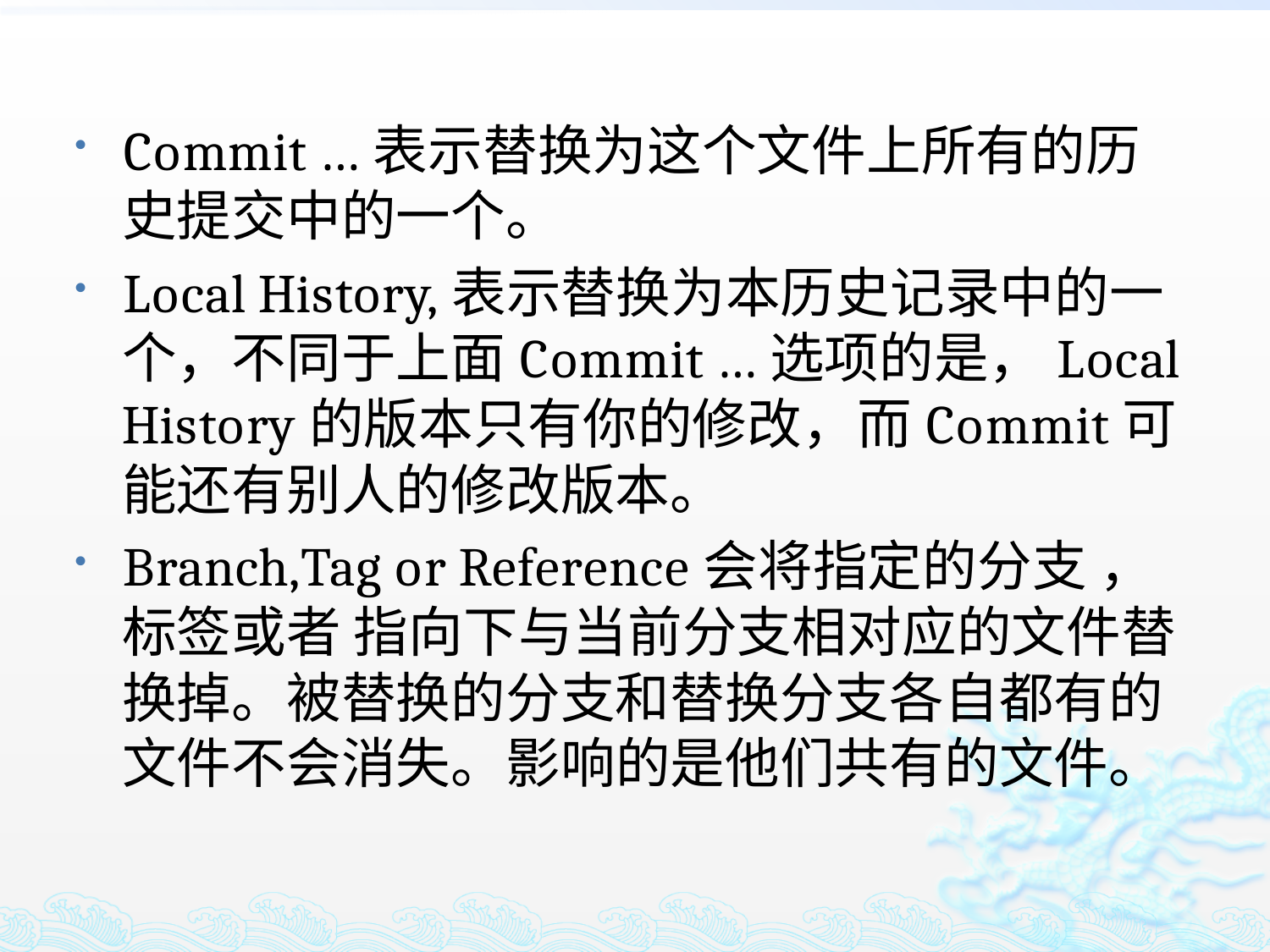

Commit …表示替换为这个文件上所有的历史提交中的一个。
Local History,表示替换为本历史记录中的一个，不同于上面Commit …选项的是，Local History的版本只有你的修改，而Commit可能还有别人的修改版本。
Branch,Tag or Reference会将指定的分支 ，标签或者 指向下与当前分支相对应的文件替换掉。被替换的分支和替换分支各自都有的文件不会消失。影响的是他们共有的文件。